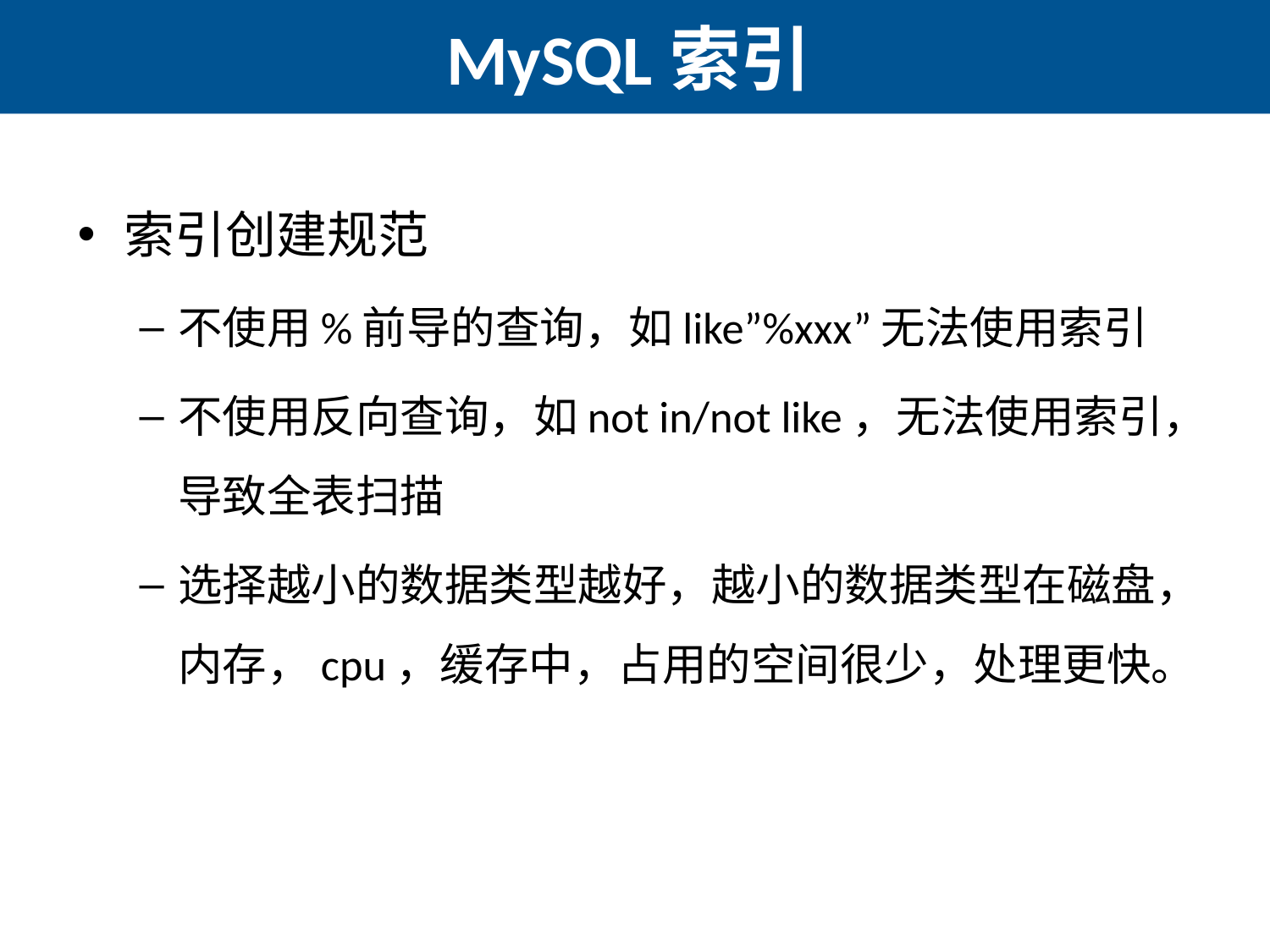

# MySQL索引
索引创建规范
不使用%前导的查询，如like”%xxx”无法使用索引
不使用反向查询，如not in/not like，无法使用索引，导致全表扫描
选择越小的数据类型越好，越小的数据类型在磁盘，内存，cpu，缓存中，占用的空间很少，处理更快。